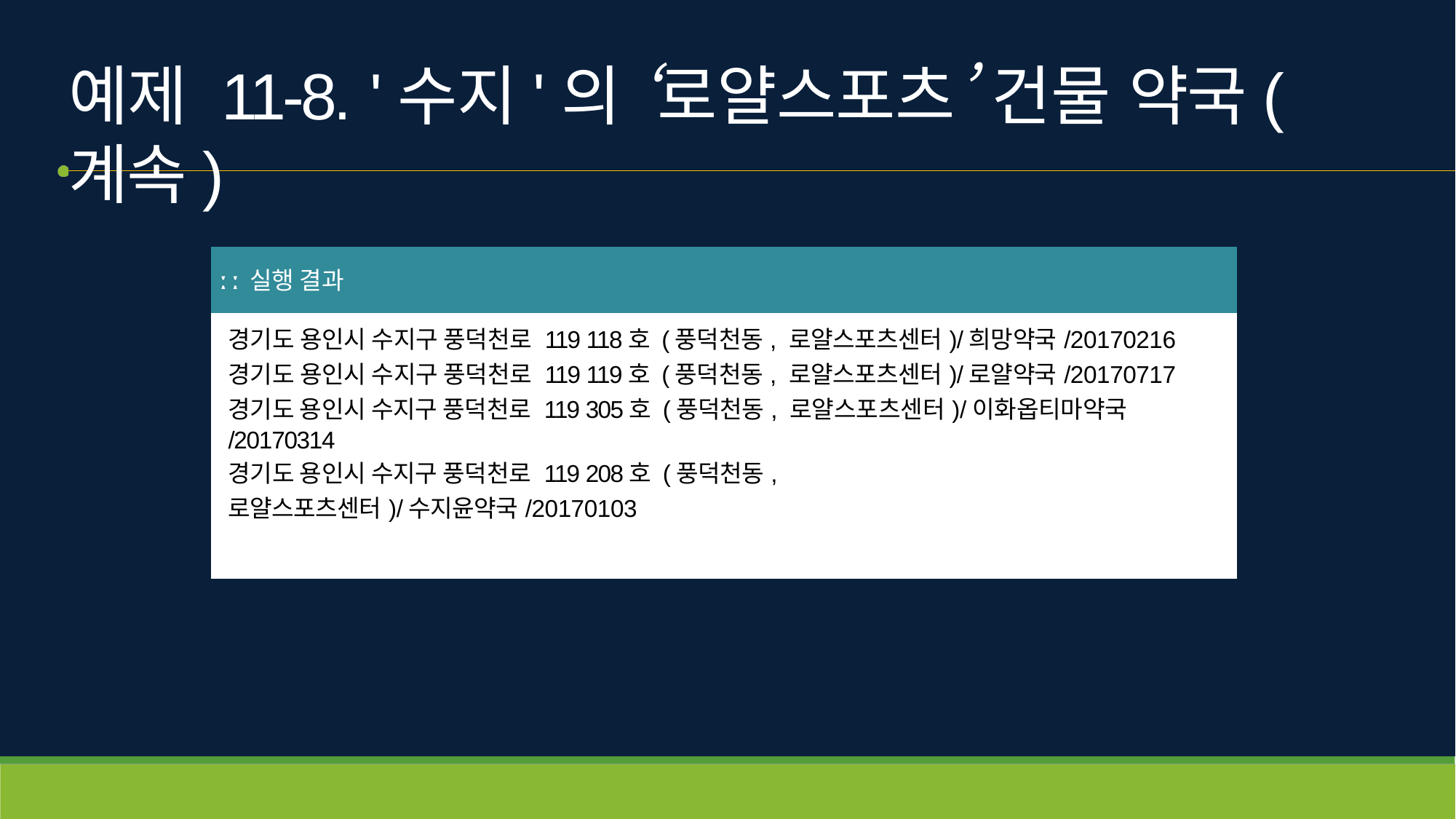

# 예제 11-8. '수지'의 ‘로얄스포츠’ 건물 약국(계속)

| ː ː 실행 결과 |
| --- |
| 경기도 용인시 수지구 풍덕천로 119 118호 (풍덕천동, 로얄스포츠센터)/희망약국/20170216 경기도 용인시 수지구 풍덕천로 119 119호 (풍덕천동, 로얄스포츠센터)/로얄약국/20170717 경기도 용인시 수지구 풍덕천로 119 305호 (풍덕천동, 로얄스포츠센터)/이화옵티마약국 /20170314 경기도 용인시 수지구 풍덕천로 119 208호 (풍덕천동, 로얄스포츠센터)/수지윤약국/20170103 |